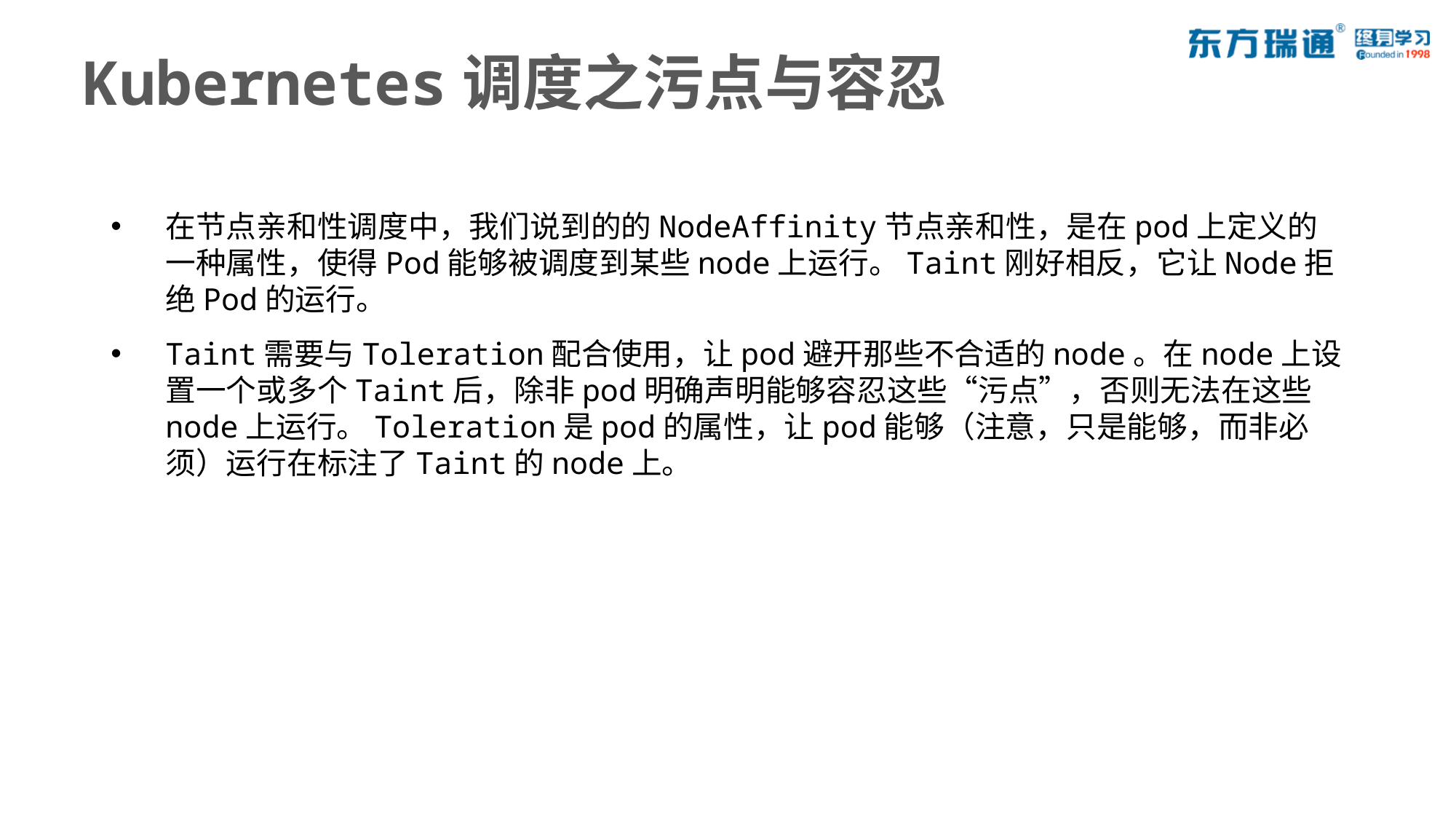

# Kubernetes调度之污点与容忍
在节点亲和性调度中，我们说到的的NodeAffinity节点亲和性，是在pod上定义的一种属性，使得Pod能够被调度到某些node上运行。Taint刚好相反，它让Node拒绝Pod的运行。
Taint需要与Toleration配合使用，让pod避开那些不合适的node。在node上设置一个或多个Taint后，除非pod明确声明能够容忍这些“污点”，否则无法在这些node上运行。Toleration是pod的属性，让pod能够（注意，只是能够，而非必须）运行在标注了Taint的node上。